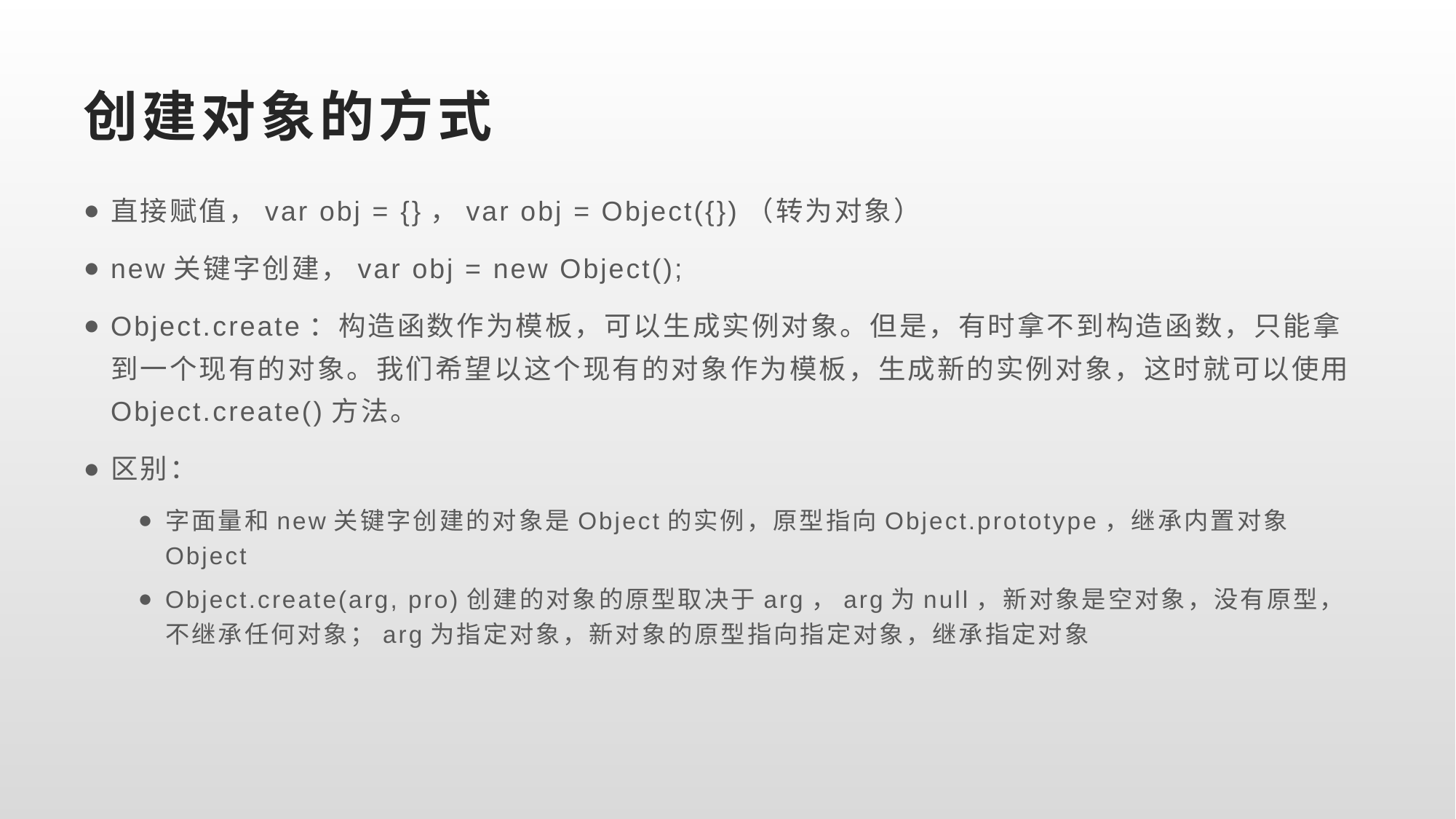

# 创建对象的方式
直接赋值，var obj = {}，var obj = Object({})（转为对象）
new关键字创建，var obj = new Object();
Object.create：构造函数作为模板，可以生成实例对象。但是，有时拿不到构造函数，只能拿到一个现有的对象。我们希望以这个现有的对象作为模板，生成新的实例对象，这时就可以使用Object.create()方法。
区别：
字面量和new关键字创建的对象是Object的实例，原型指向Object.prototype，继承内置对象Object
Object.create(arg, pro)创建的对象的原型取决于arg，arg为null，新对象是空对象，没有原型，不继承任何对象；arg为指定对象，新对象的原型指向指定对象，继承指定对象